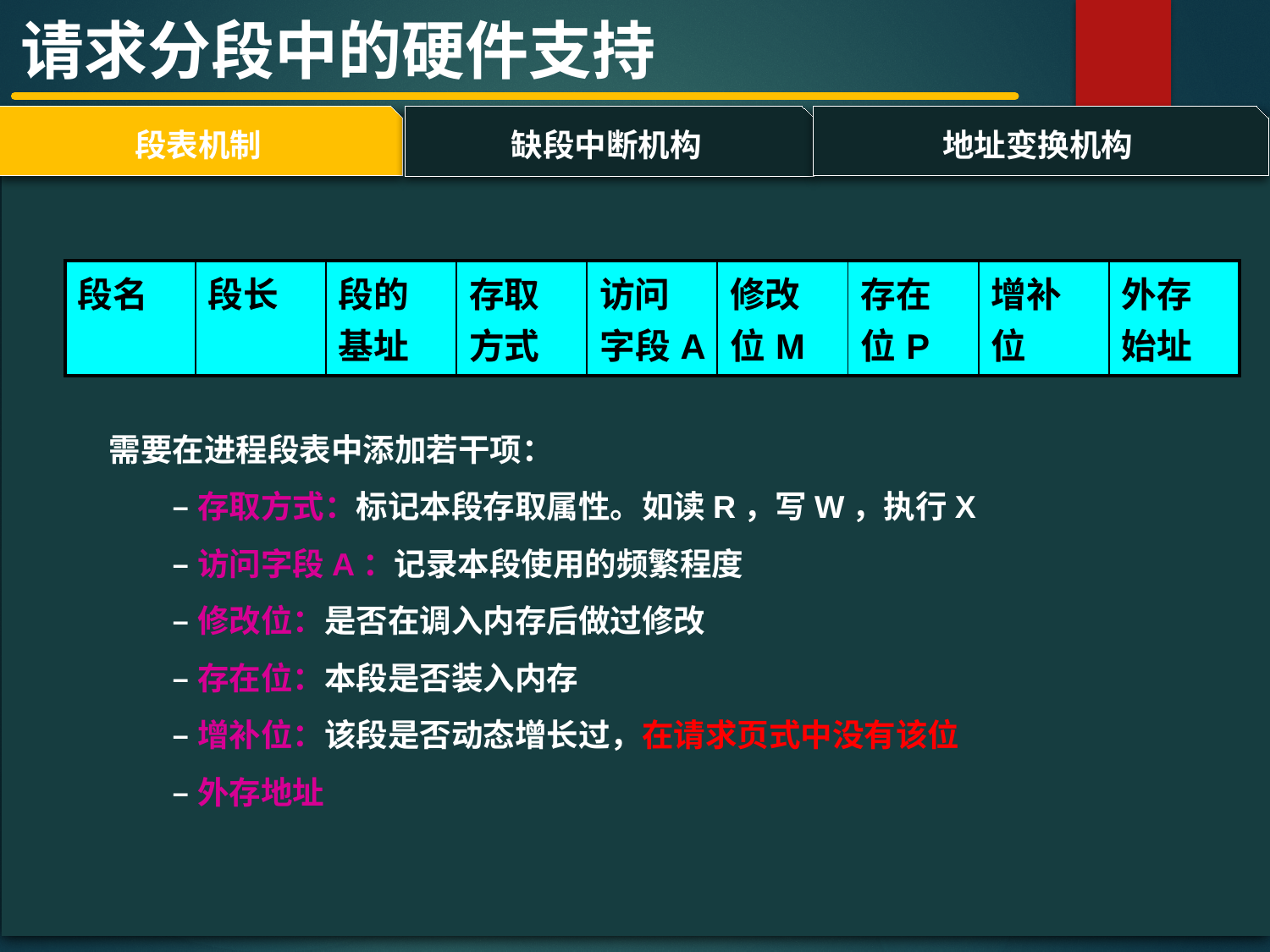

请求分段中的硬件支持
段表机制
地址变换机构
缺段中断机构
#
| 段名 | 段长 | 段的基址 | 存取方式 | 访问字段A | 修改位M | 存在位P | 增补位 | 外存始址 |
| --- | --- | --- | --- | --- | --- | --- | --- | --- |
需要在进程段表中添加若干项：
–存取方式：标记本段存取属性。如读R，写W，执行X
–访问字段A：记录本段使用的频繁程度
–修改位：是否在调入内存后做过修改
–存在位：本段是否装入内存
–增补位：该段是否动态增长过，在请求页式中没有该位
–外存地址